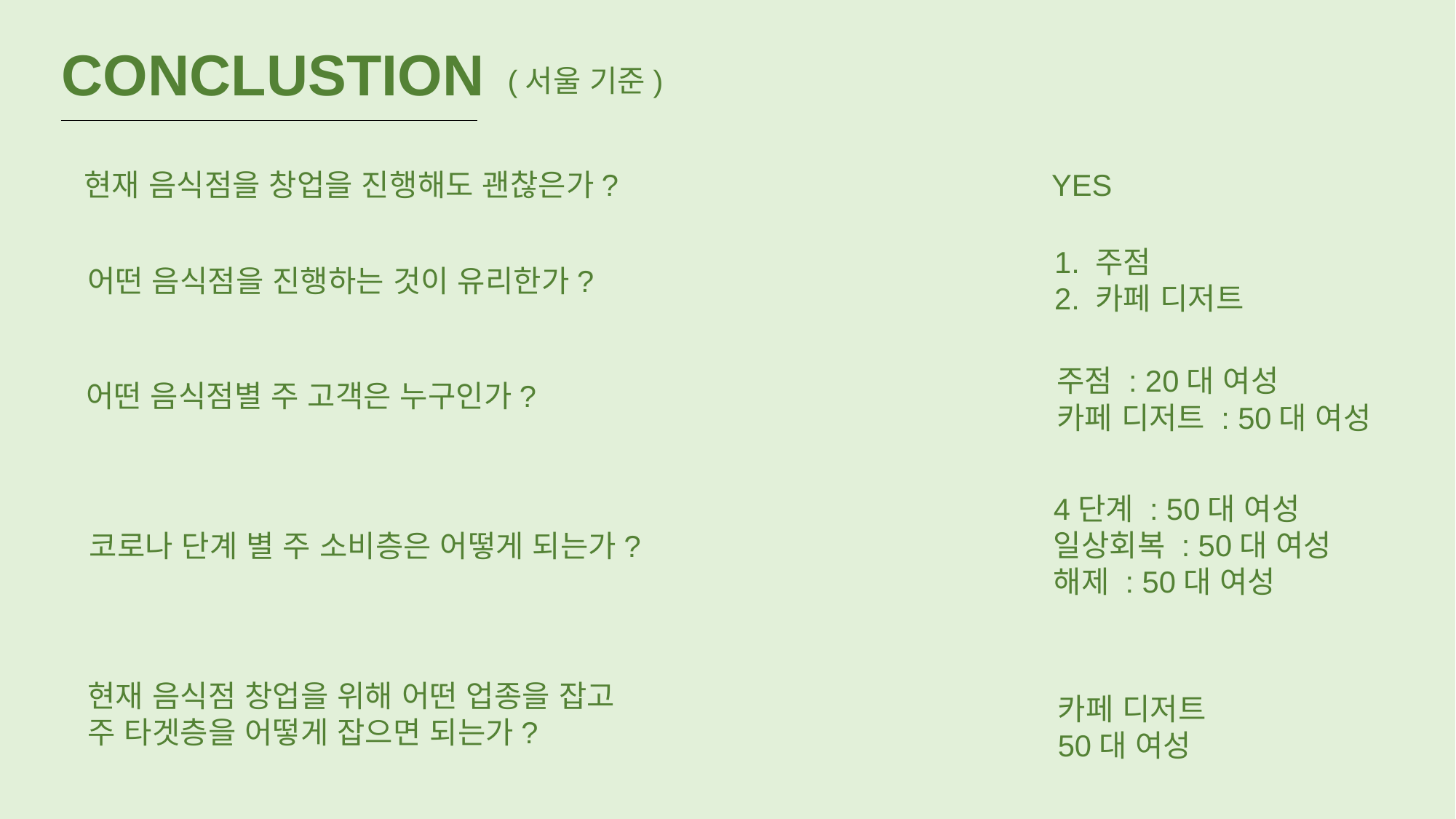

CONCLUSTION
(서울 기준)
현재 음식점을 창업을 진행해도 괜찮은가?
YES
1. 주점
2. 카페 디저트
어떤 음식점을 진행하는 것이 유리한가?
주점 : 20대 여성
카페 디저트 : 50대 여성
어떤 음식점별 주 고객은 누구인가?
4단계 : 50대 여성
일상회복 : 50대 여성
해제 : 50대 여성
코로나 단계 별 주 소비층은 어떻게 되는가?
현재 음식점 창업을 위해 어떤 업종을 잡고
주 타겟층을 어떻게 잡으면 되는가?
카페 디저트
50대 여성